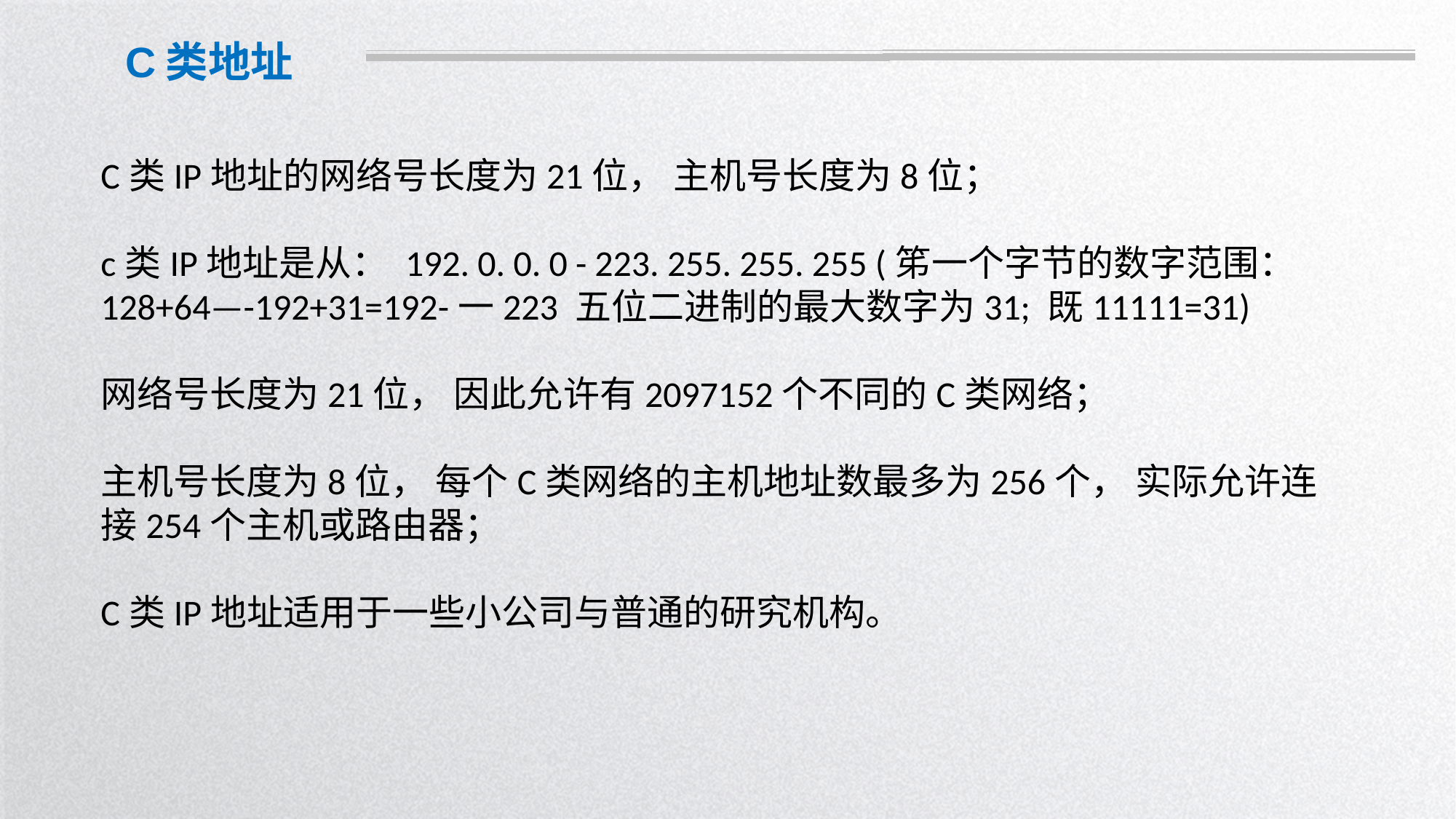

C类地址
C类IP地址的网络号长度为21位， 主机号长度为8位；

c类IP地址是从： 192. 0. 0. 0 - 223. 255. 255. 255 (笫一个字节的数字范围：128+64—-192+31=192-一223 五位二进制的最大数字为31; 既11111=31)

网络号长度为21位， 因此允许有2097152个不同的C类网络；

主机号长度为8位， 每个C类网络的主机地址数最多为256个， 实际允许连接254个主机或路由器；

C类IP地址适用于一些小公司与普通的研究机构。